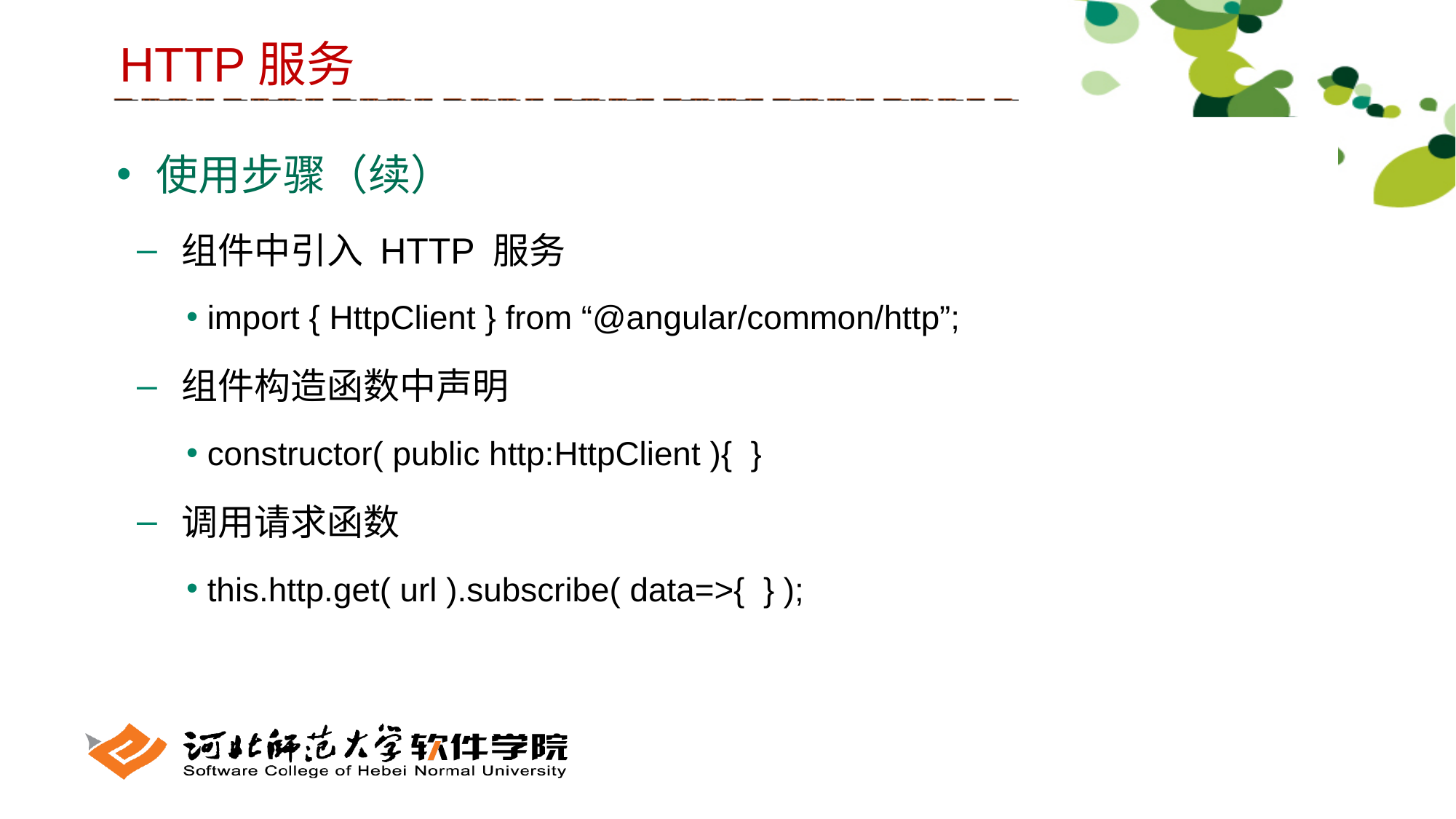

HTTP服务
 使用步骤（续）
 组件中引入 HTTP 服务
 import { HttpClient } from “@angular/common/http”;
 组件构造函数中声明
 constructor( public http:HttpClient ){  }
 调用请求函数
 this.http.get( url ).subscribe( data=>{  } );